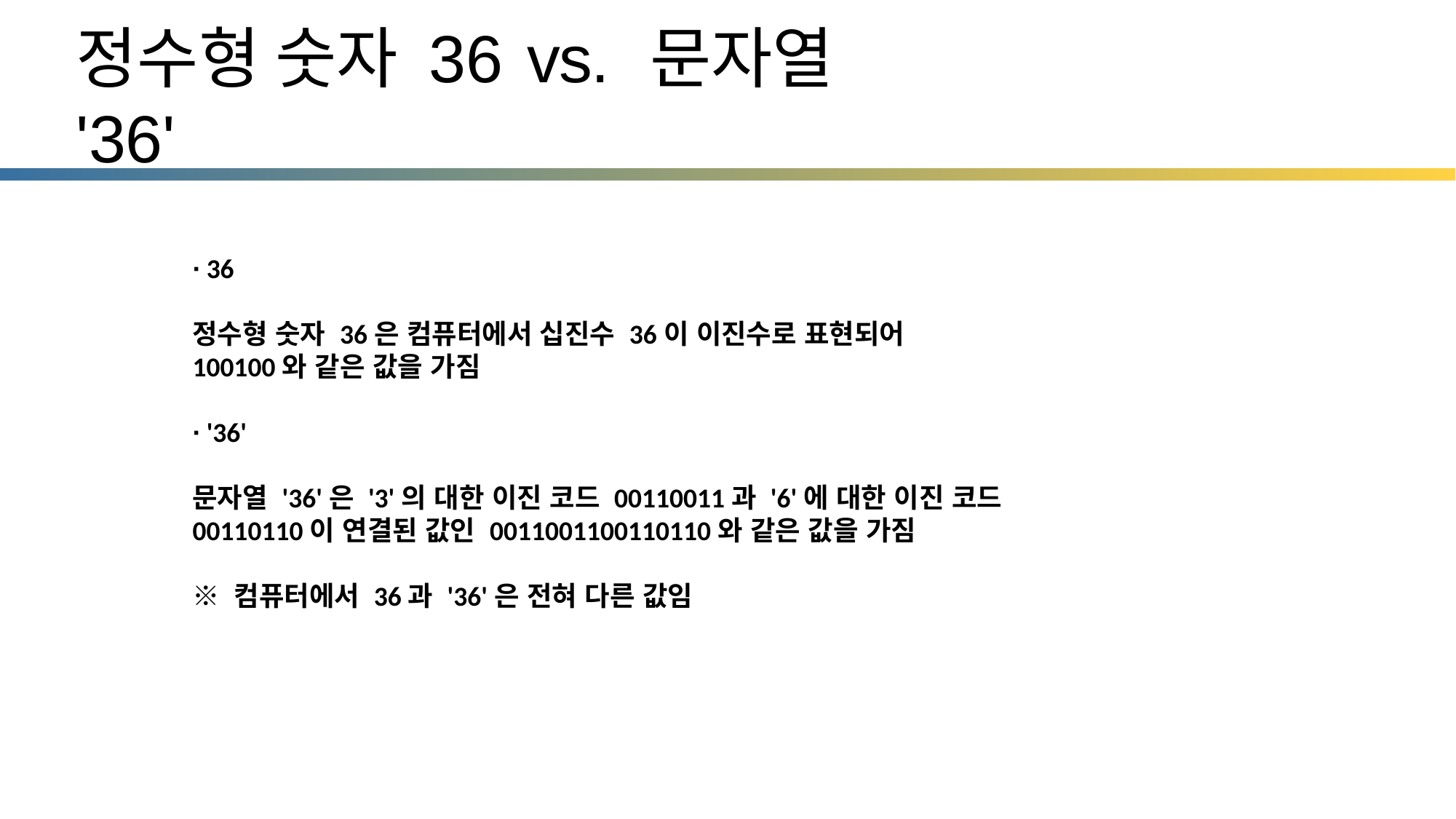

# 정수형 숫자 36 vs. 문자열 '36'
∙ 36

정수형 숫자 36은 컴퓨터에서 십진수 36이 이진수로 표현되어
100100와 같은 값을 가짐

∙ '36'

문자열 '36'은 '3'의 대한 이진 코드 00110011과 '6'에 대한 이진 코드
00110110이 연결된 값인 0011001100110110와 같은 값을 가짐

※ 컴퓨터에서 36과 '36'은 전혀 다른 값임